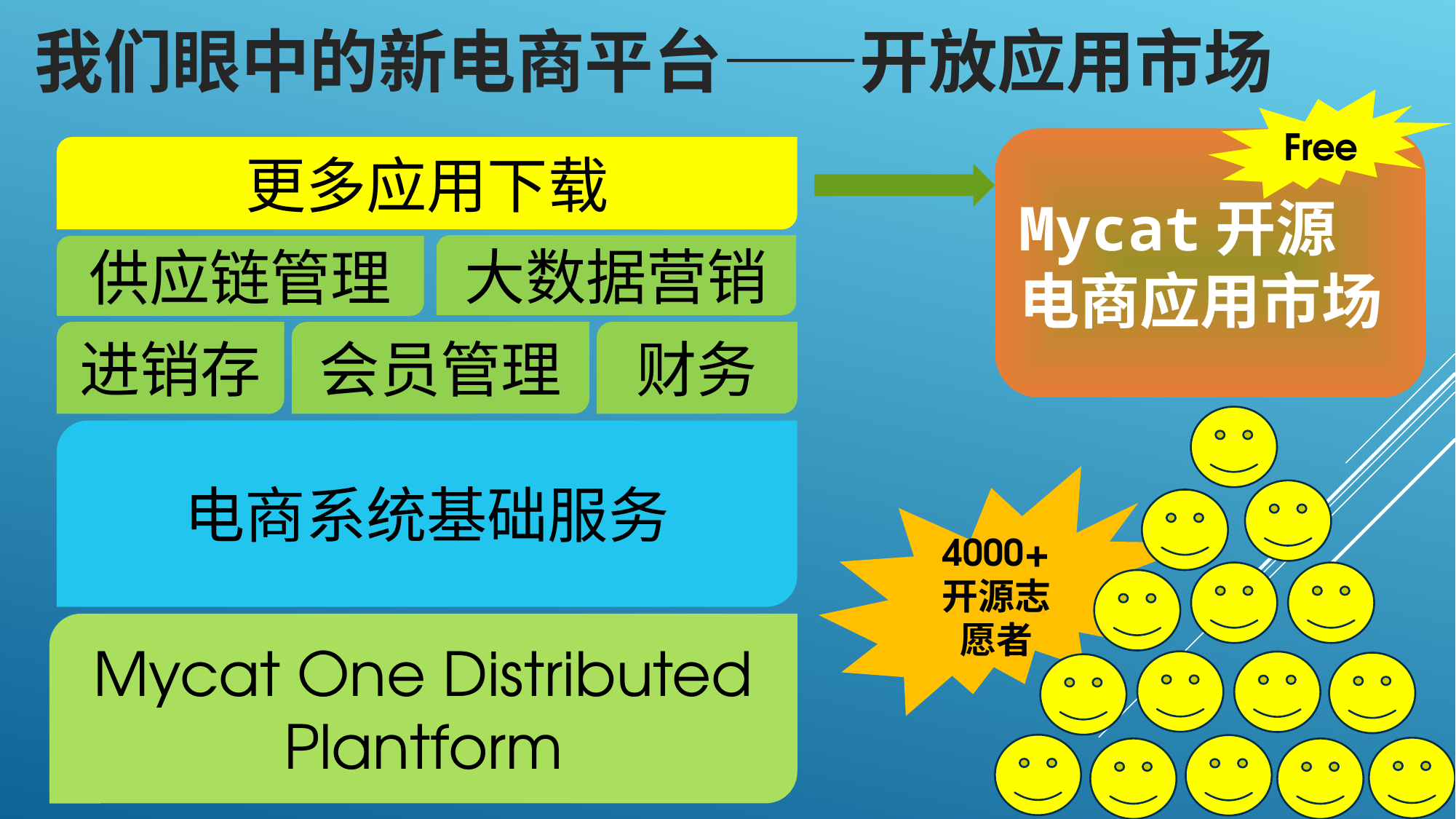

我们眼中的新电商平台——开放应用市场
Free
Mycat开源
电商应用市场
更多应用下载

大数据营销
供应链管理
进销存
会员管理
财务

电商系统基础服务
4000+
开源志愿者

Mycat One Distributed Plantform